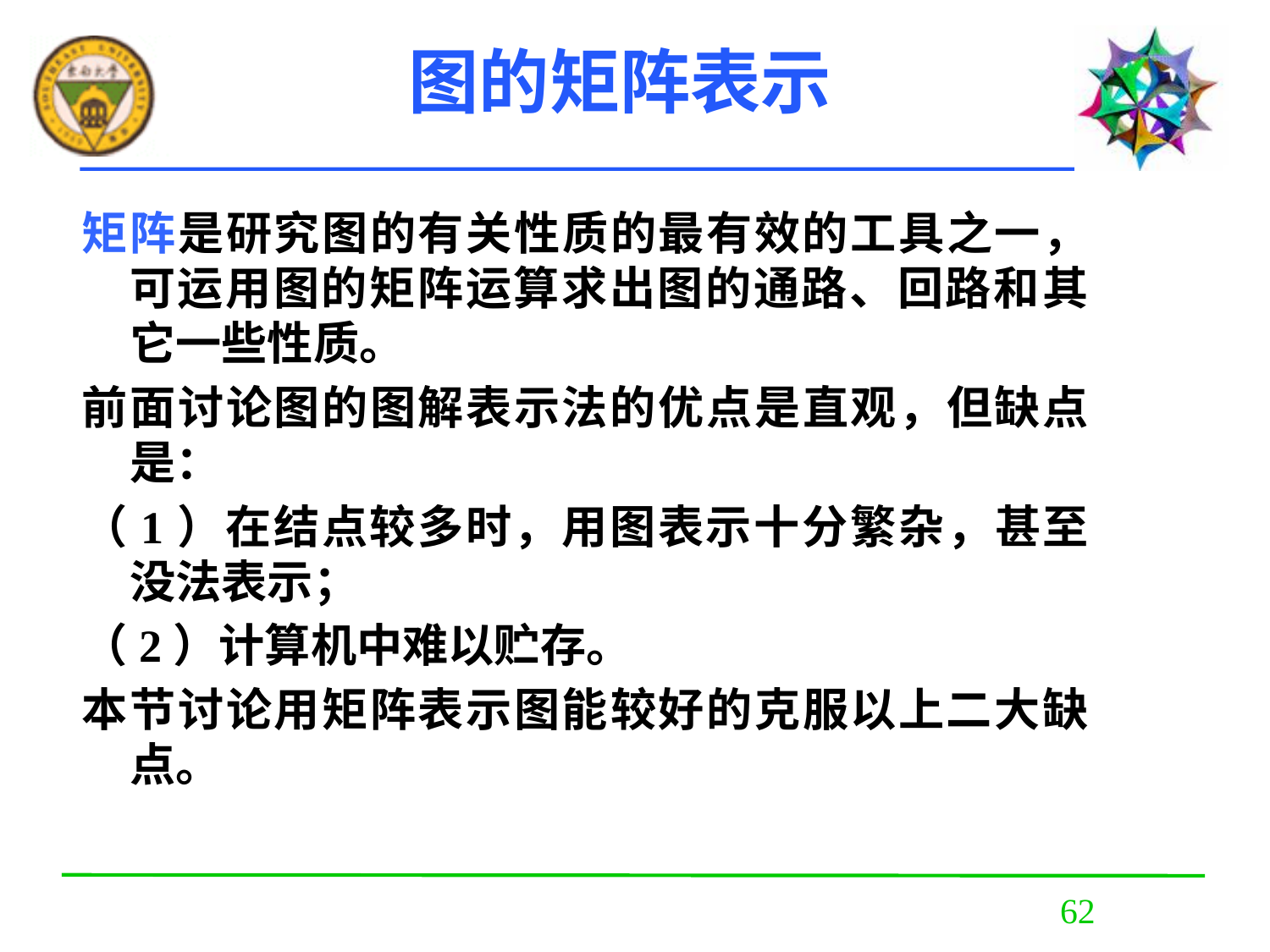

# 图的矩阵表示
矩阵是研究图的有关性质的最有效的工具之一，可运用图的矩阵运算求出图的通路、回路和其它一些性质。
前面讨论图的图解表示法的优点是直观，但缺点是：
（1）在结点较多时，用图表示十分繁杂，甚至没法表示；
（2）计算机中难以贮存。
本节讨论用矩阵表示图能较好的克服以上二大缺点。